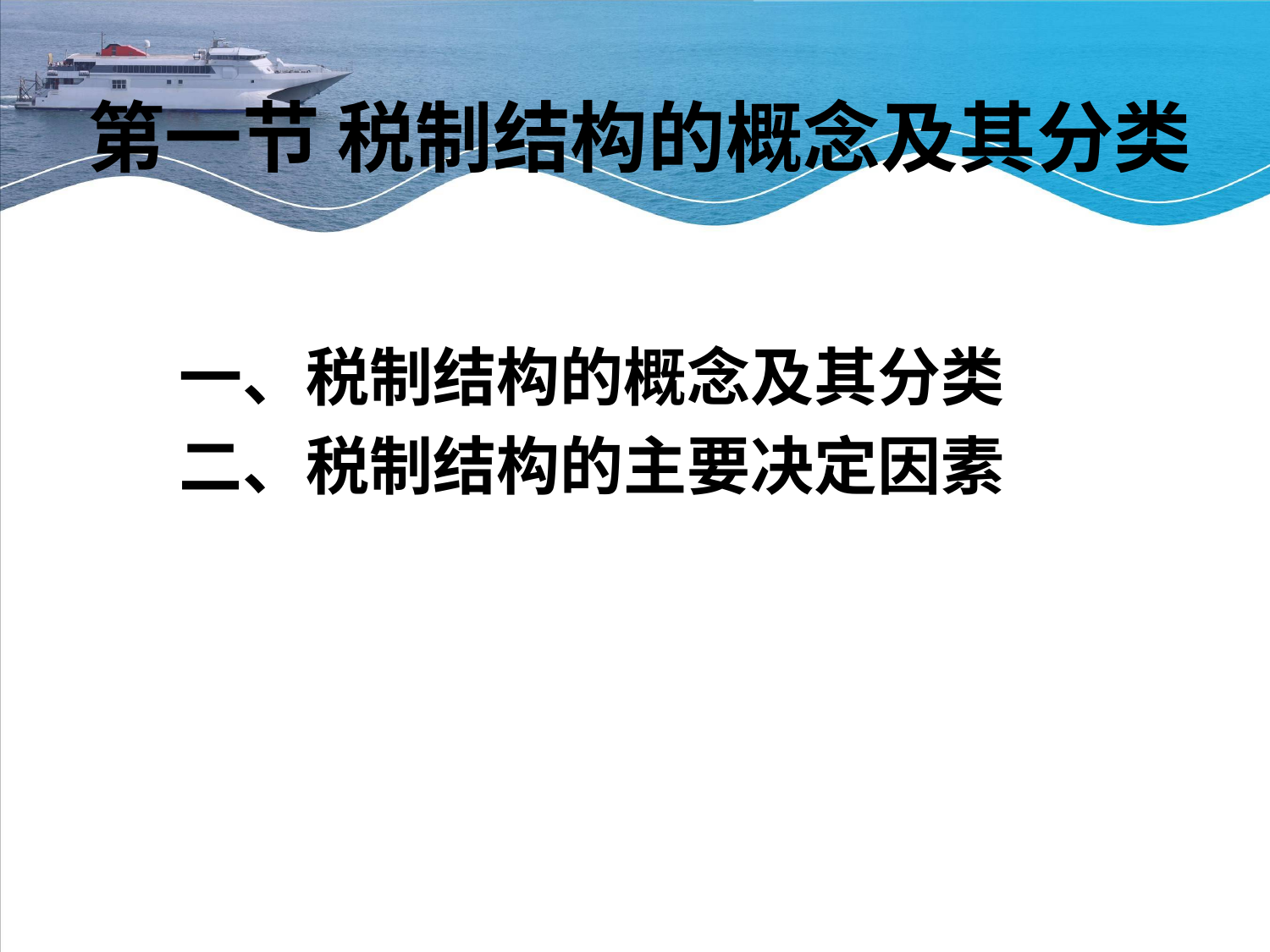

第一节 税制结构的概念及其分类
一、税制结构的概念及其分类
二、税制结构的主要决定因素